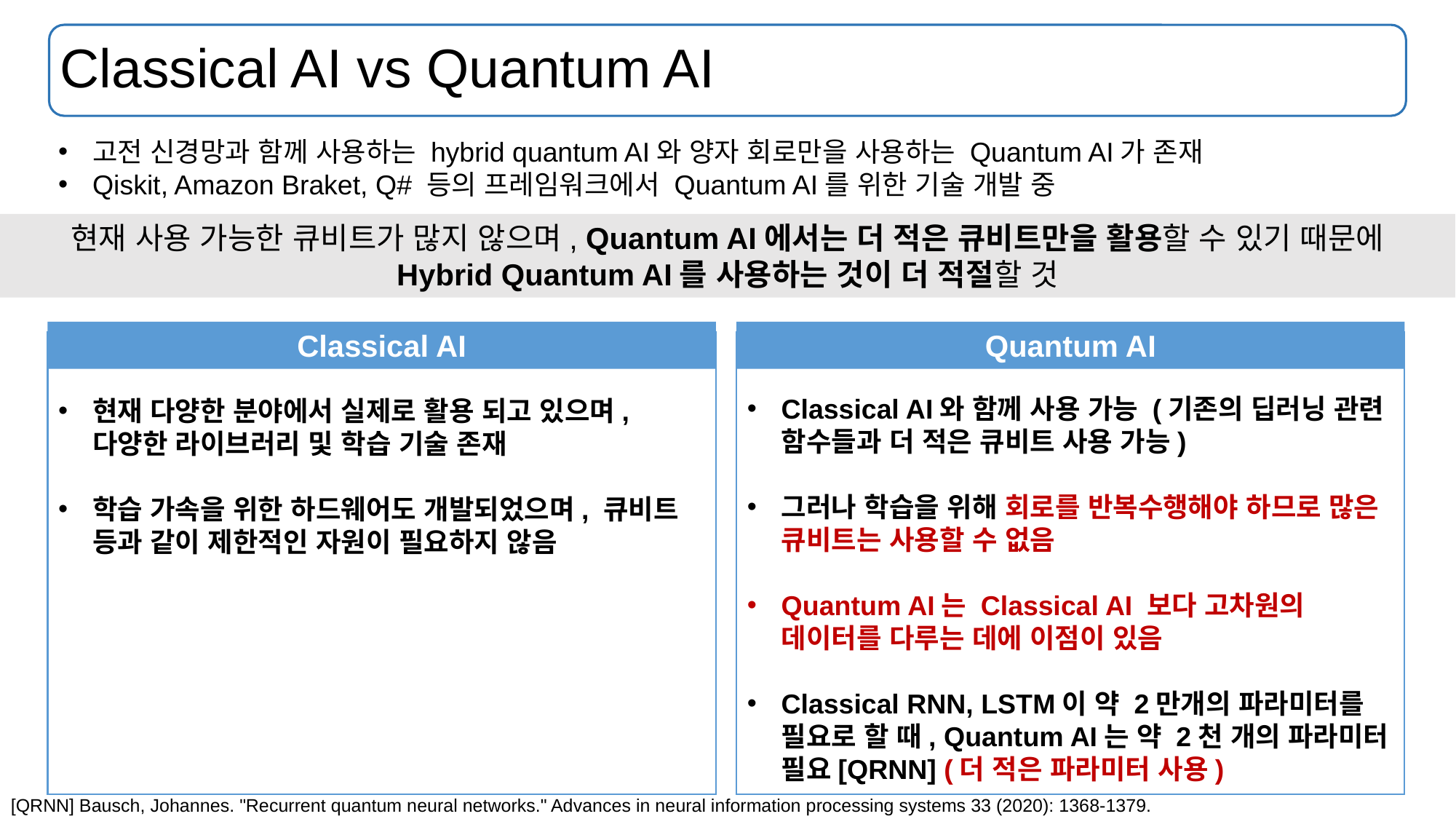

# Classical AI vs Quantum AI
고전 신경망과 함께 사용하는 hybrid quantum AI와 양자 회로만을 사용하는 Quantum AI가 존재
Qiskit, Amazon Braket, Q# 등의 프레임워크에서 Quantum AI를 위한 기술 개발 중

현재 사용 가능한 큐비트가 많지 않으며, Quantum AI에서는 더 적은 큐비트만을 활용할 수 있기 때문에
Hybrid Quantum AI를 사용하는 것이 더 적절할 것
Classical AI
Quantum AI

Classical AI와 함께 사용 가능 (기존의 딥러닝 관련 함수들과 더 적은 큐비트 사용 가능)

그러나 학습을 위해 회로를 반복수행해야 하므로 많은 큐비트는 사용할 수 없음

Quantum AI는 Classical AI 보다 고차원의 데이터를 다루는 데에 이점이 있음

Classical RNN, LSTM이 약 2만개의 파라미터를 필요로 할 때, Quantum AI는 약 2천 개의 파라미터 필요[QRNN] (더 적은 파라미터 사용)
현재 다양한 분야에서 실제로 활용 되고 있으며,
다양한 라이브러리 및 학습 기술 존재

학습 가속을 위한 하드웨어도 개발되었으며, 큐비트 등과 같이 제한적인 자원이 필요하지 않음

[QRNN] Bausch, Johannes. "Recurrent quantum neural networks." Advances in neural information processing systems 33 (2020): 1368-1379.